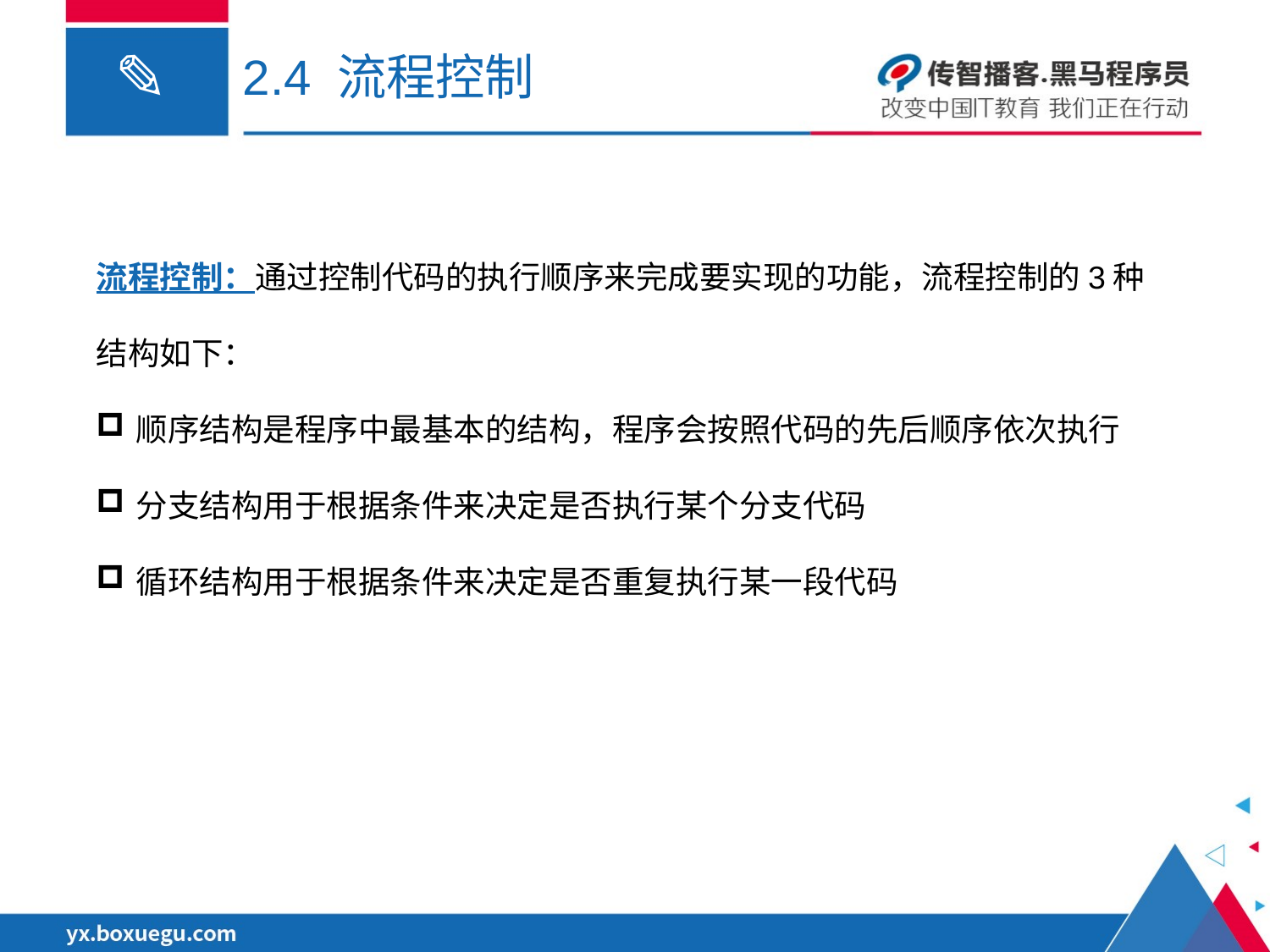

# 2.4 流程控制
流程控制：通过控制代码的执行顺序来完成要实现的功能，流程控制的3种结构如下：
顺序结构是程序中最基本的结构，程序会按照代码的先后顺序依次执行
分支结构用于根据条件来决定是否执行某个分支代码
循环结构用于根据条件来决定是否重复执行某一段代码